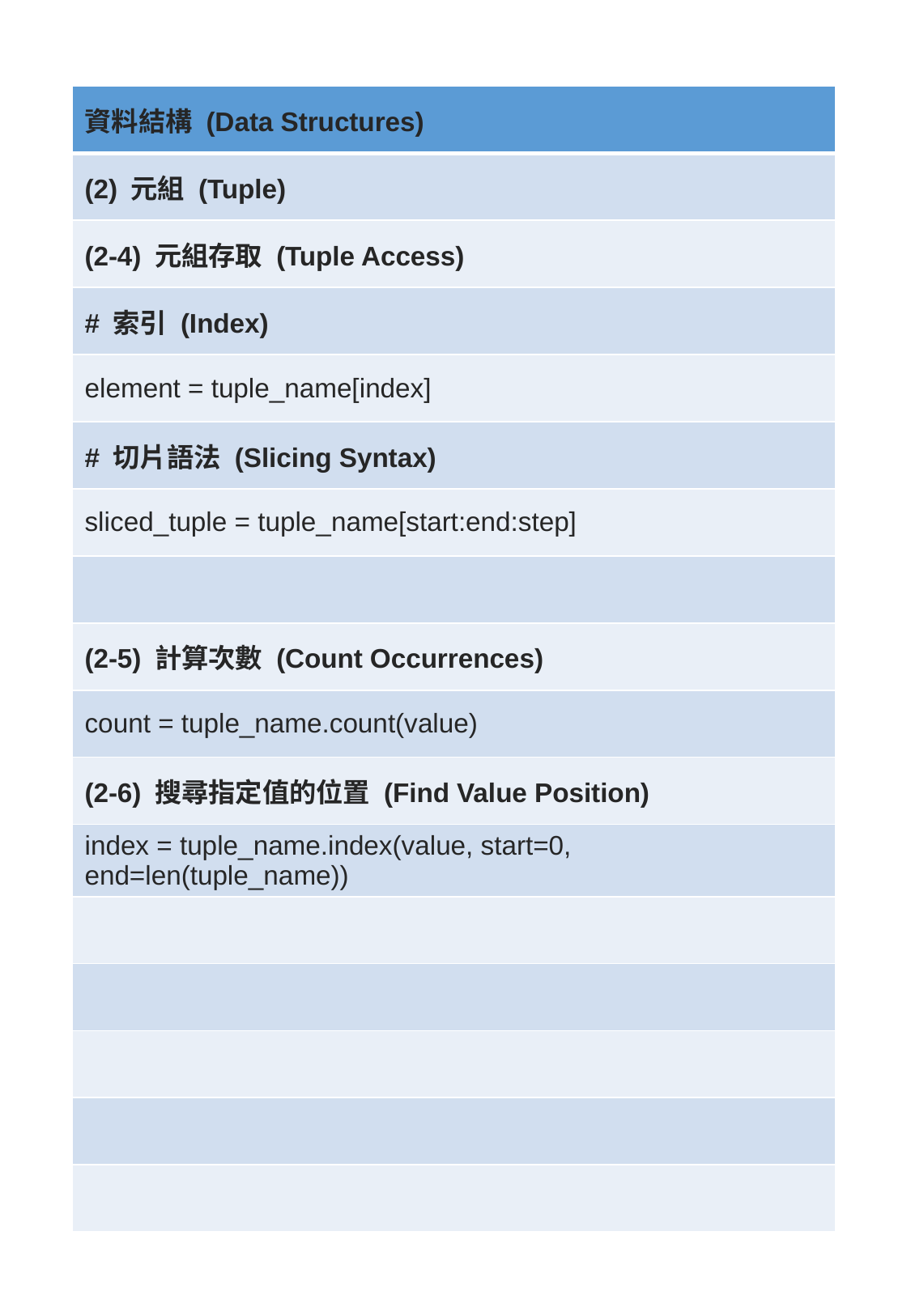

| 資料結構 (Data Structures) |
| --- |
| (2) 元組 (Tuple) |
| (2-4) 元組存取 (Tuple Access) |
| # 索引 (Index) |
| element = tuple\_name[index] |
| # 切片語法 (Slicing Syntax) |
| sliced\_tuple = tuple\_name[start:end:step] |
|  |
| (2-5) 計算次數 (Count Occurrences) |
| count = tuple\_name.count(value) |
| (2-6) 搜尋指定值的位置 (Find Value Position) |
| index = tuple\_name.index(value, start=0, end=len(tuple\_name)) |
|  |
|  |
|  |
|  |
|  |